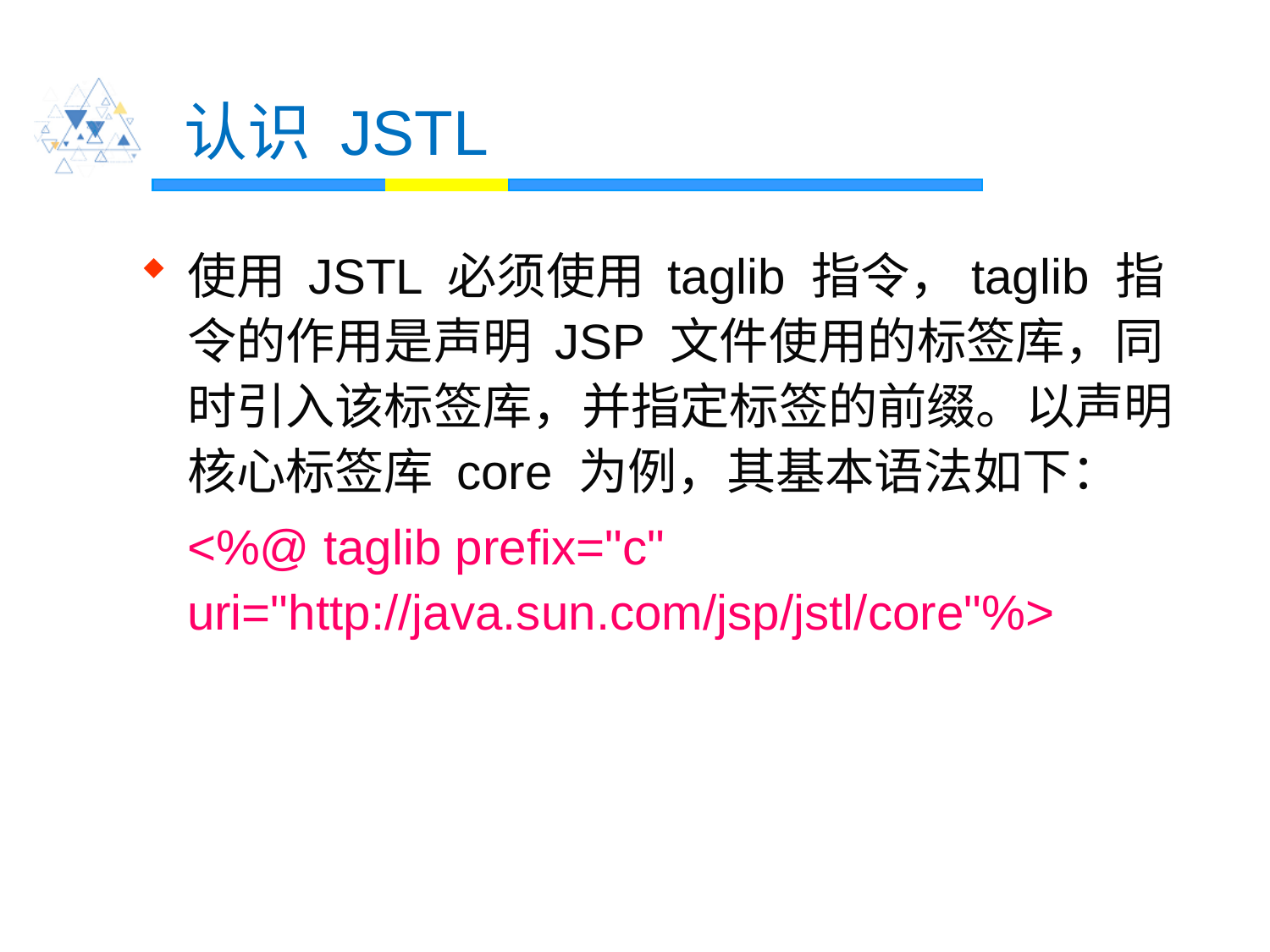

# 认识 JSTL
使用 JSTL 必须使用 taglib 指令，taglib 指令的作用是声明 JSP 文件使用的标签库，同时引入该标签库，并指定标签的前缀。以声明核心标签库 core 为例，其基本语法如下：
	<%@ taglib prefix="c" uri="http://java.sun.com/jsp/jstl/core"%>